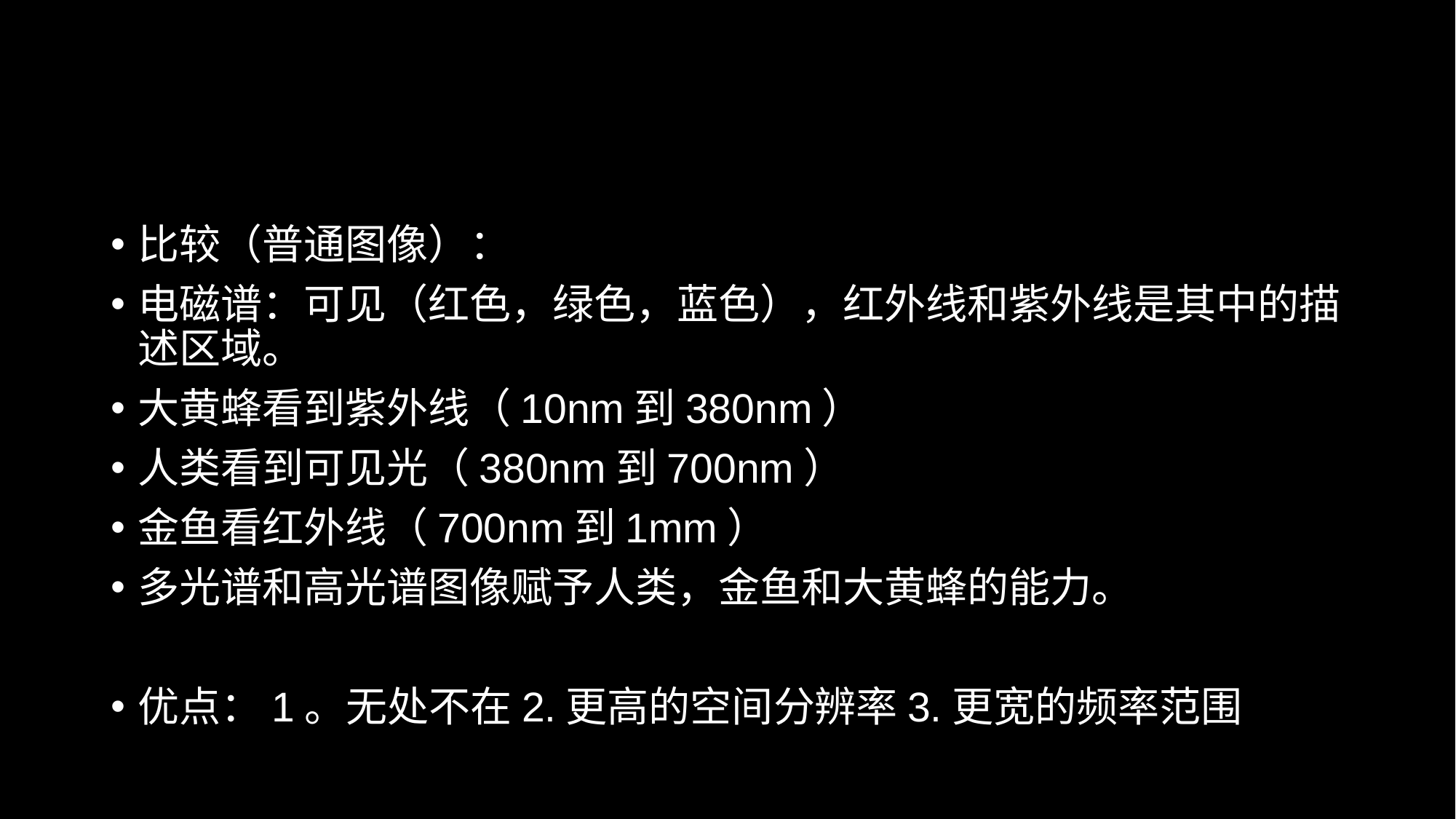

#
比较（普通图像）：
电磁谱：可见（红色，绿色，蓝色），红外线和紫外线是其中的描述区域。
大黄蜂看到紫外线（10nm到380nm）
人类看到可见光（380nm到700nm）
金鱼看红外线（700nm到1mm）
多光谱和高光谱图像赋予人类，金鱼和大黄蜂的能力。

优点：1。无处不在2.更高的空间分辨率3.更宽的频率范围